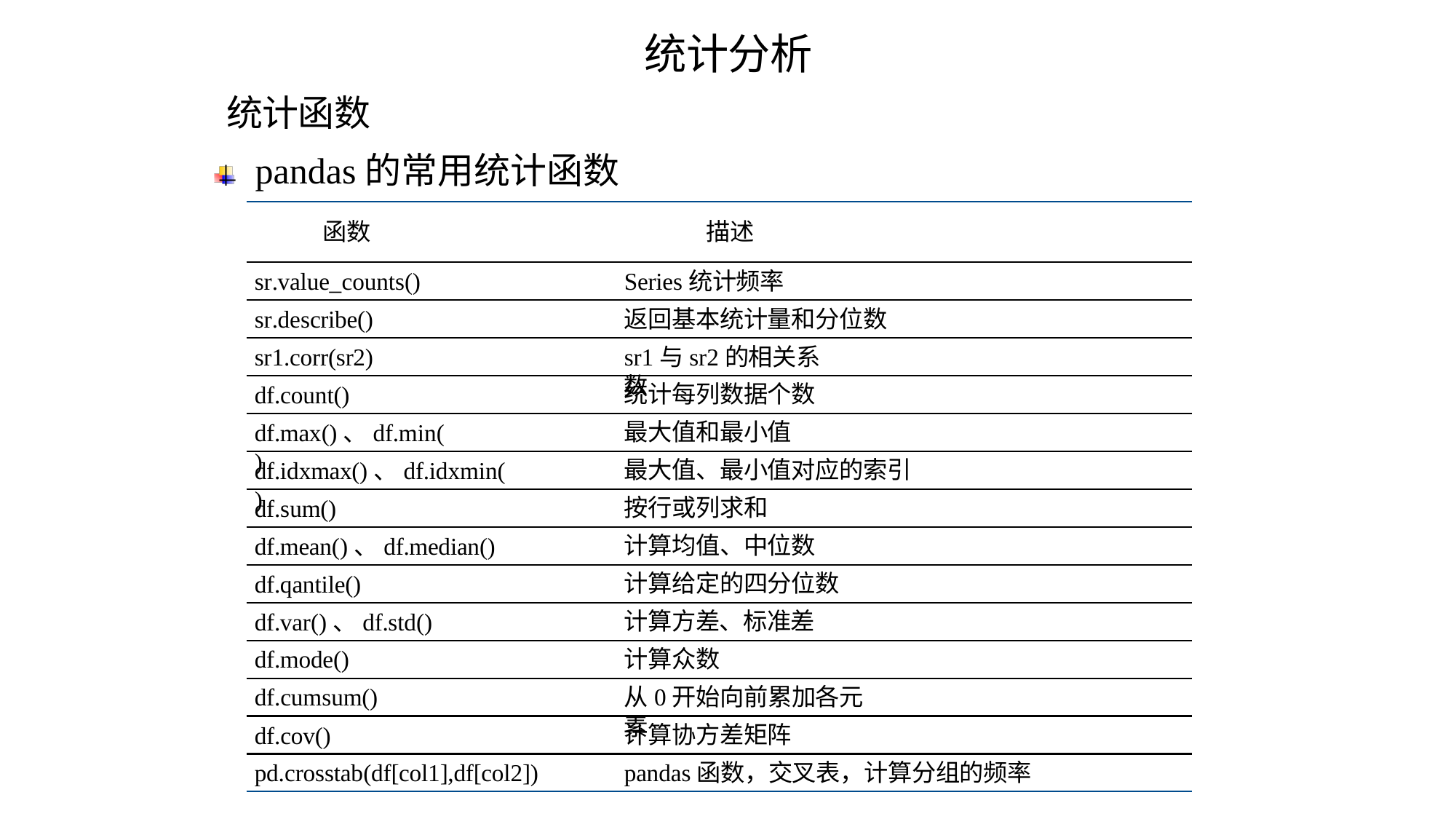

统计分析
统计函数
pandas的常用统计函数

函数
描述

Series统计频率
sr.value_counts()

返回基本统计量和分位数
sr.describe()

sr1与sr2的相关系数
sr1.corr(sr2)

统计每列数据个数
df.count()

最大值和最小值
df.max()、df.min()

最大值、最小值对应的索引
df.idxmax()、df.idxmin()

按行或列求和
df.sum()

计算均值、中位数
df.mean()、df.median()

计算给定的四分位数
df.qantile()

计算方差、标准差
df.var()、df.std()

计算众数
df.mode()

从0开始向前累加各元素
df.cumsum()

计算协方差矩阵
df.cov()

pandas函数，交叉表，计算分组的频率
pd.crosstab(df[col1],df[col2])